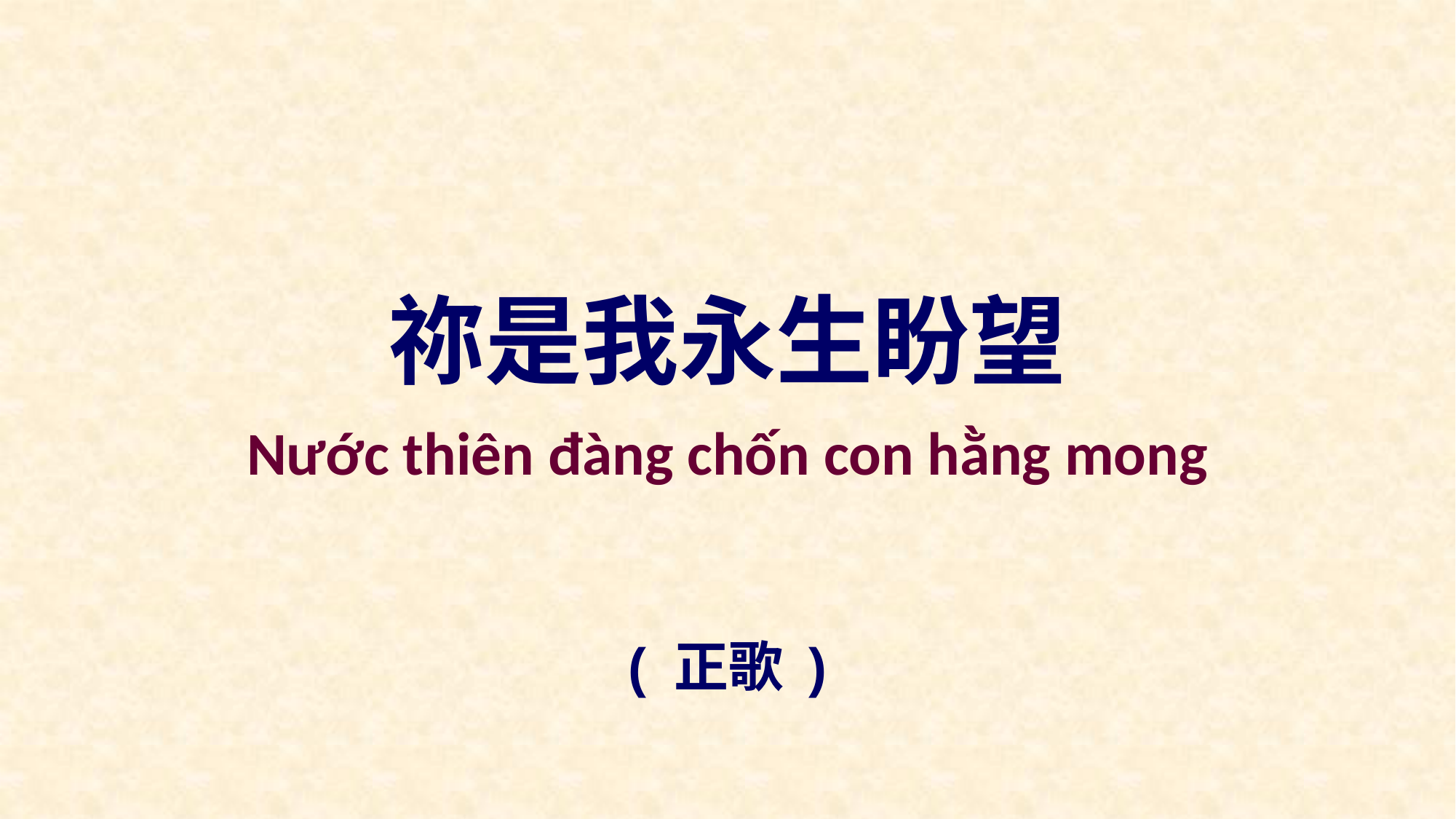

祢是我永生盼望
Nước thiên đàng chốn con hằng mong
( 正歌 )